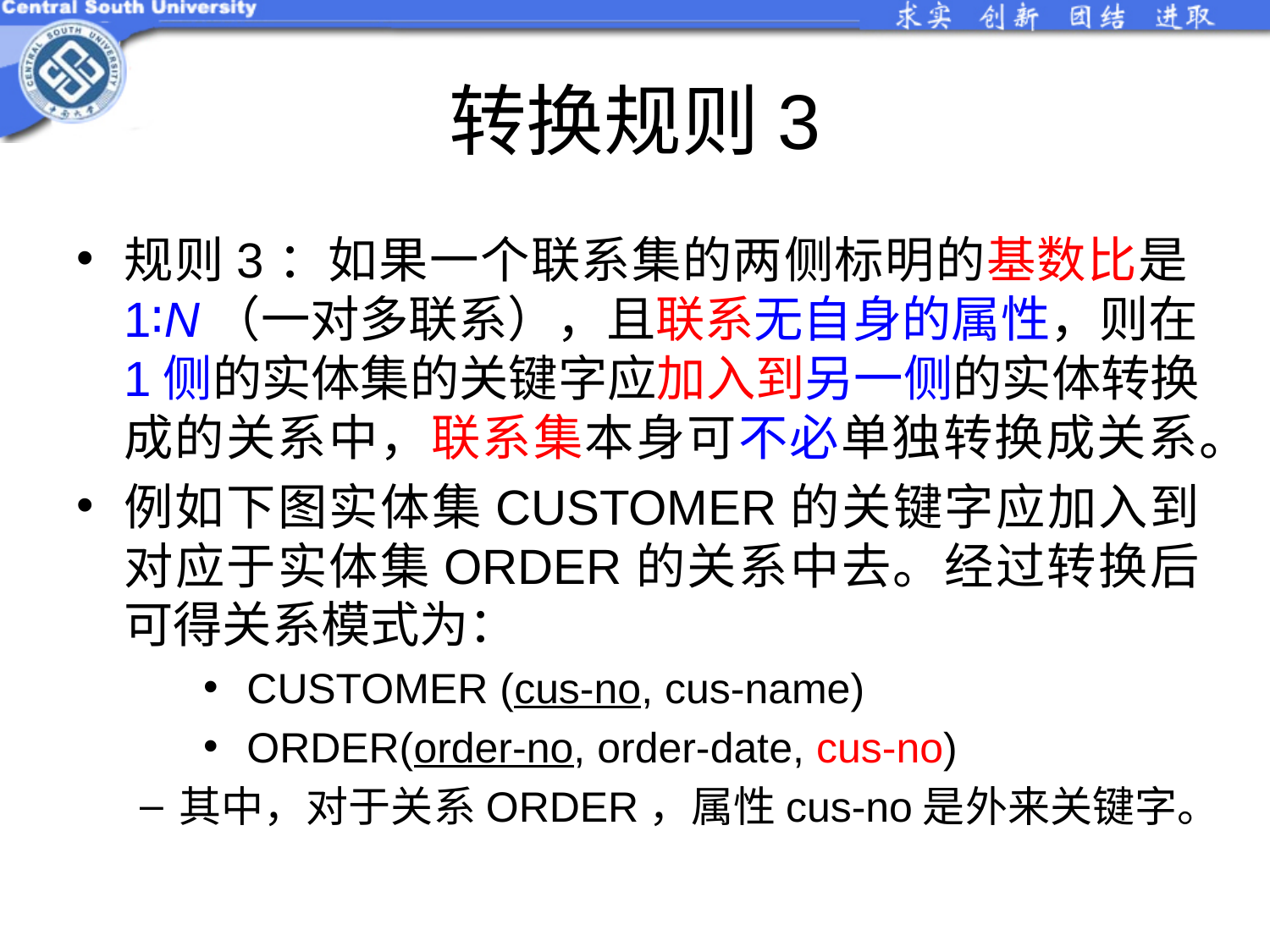

# 转换规则3
规则3：如果一个联系集的两侧标明的基数比是1∶N（一对多联系），且联系无自身的属性，则在1侧的实体集的关键字应加入到另一侧的实体转换成的关系中，联系集本身可不必单独转换成关系。
例如下图实体集CUSTOMER的关键字应加入到对应于实体集ORDER的关系中去。经过转换后可得关系模式为：
 CUSTOMER (cus-no, cus-name)
 ORDER(order-no, order-date, cus-no)
其中，对于关系ORDER，属性cus-no是外来关键字。